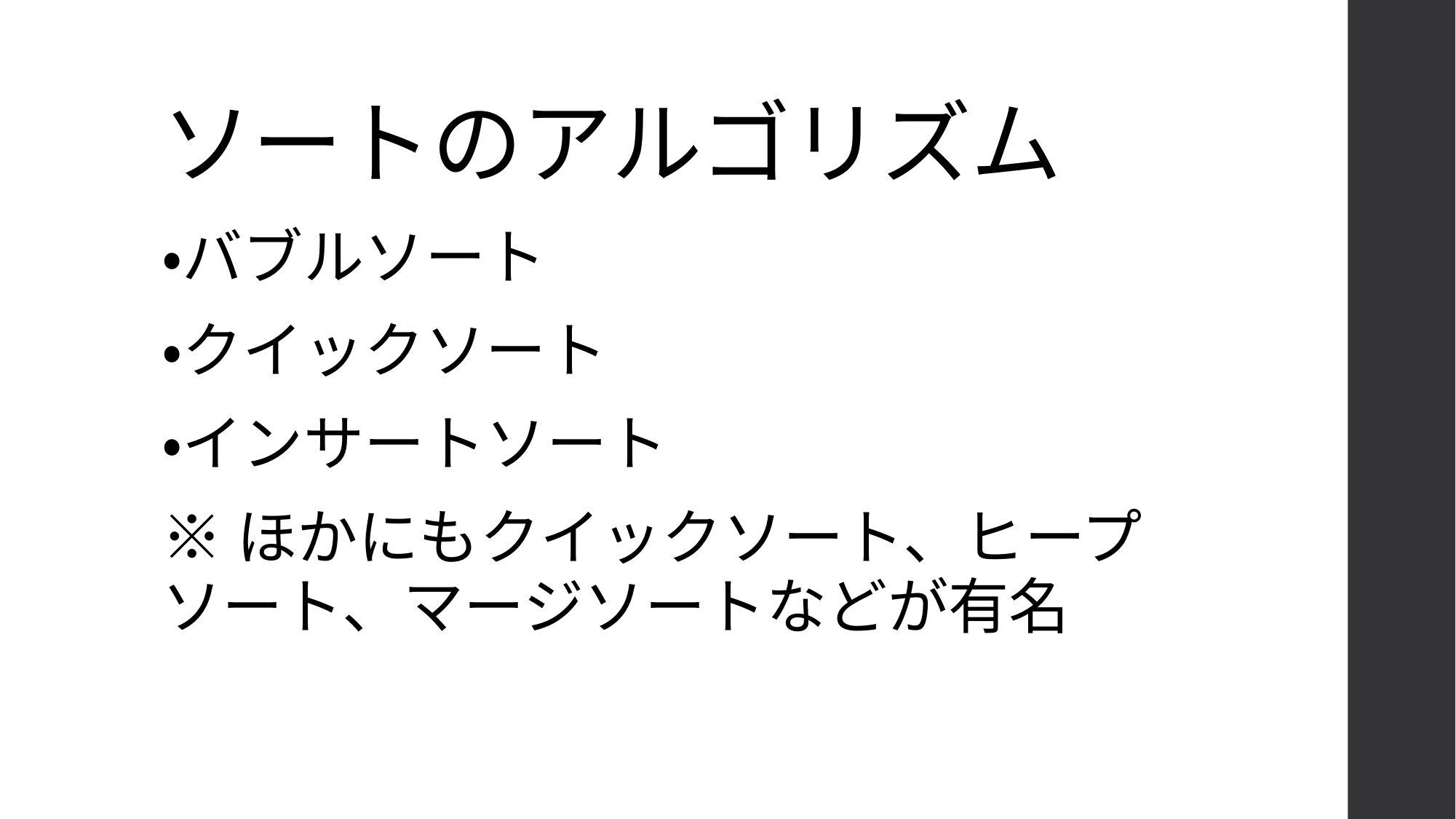

# ソートのアルゴリズム
・バブルソート
・クイックソート
・インサートソート
※ほかにもクイックソート、ヒープソート、マージソートなどが有名